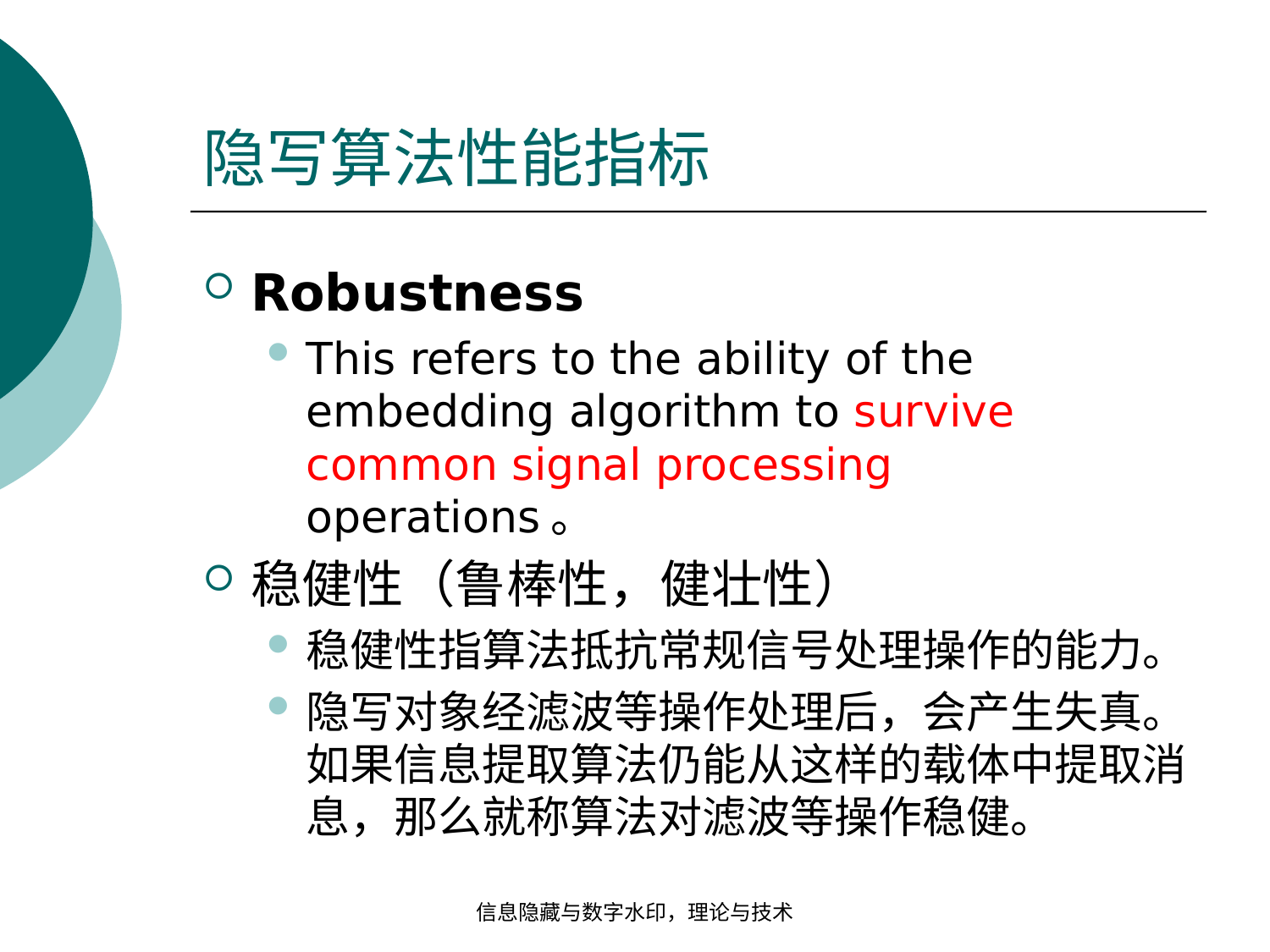

# 隐写算法性能指标
Robustness
This refers to the ability of the embedding algorithm to survive common signal processing operations。
稳健性（鲁棒性，健壮性）
稳健性指算法抵抗常规信号处理操作的能力。
隐写对象经滤波等操作处理后，会产生失真。如果信息提取算法仍能从这样的载体中提取消息，那么就称算法对滤波等操作稳健。

信息隐藏与数字水印，理论与技术
22